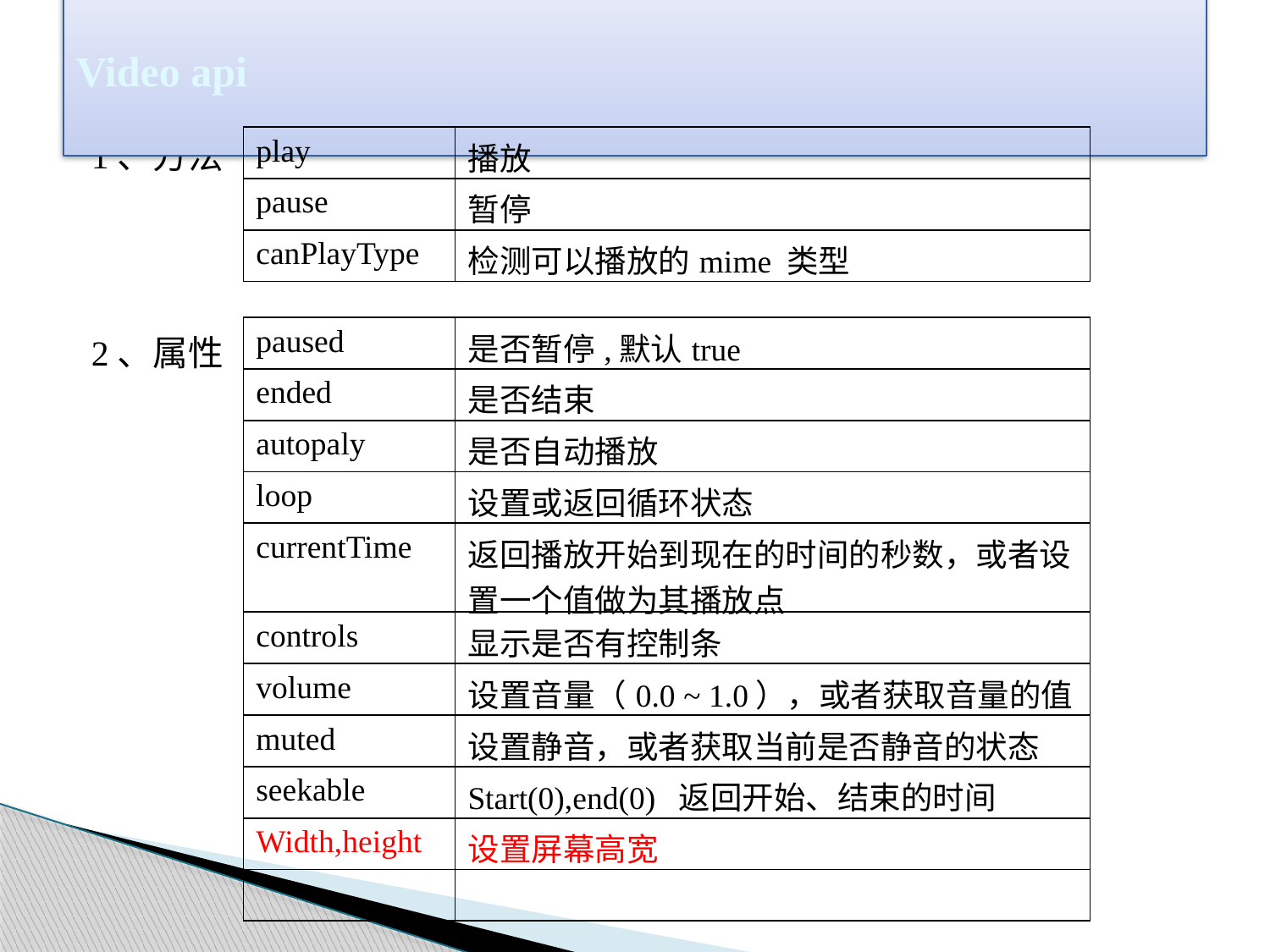

# Video api
1、方法

2、属性

| play | 播放 |
| --- | --- |
| pause | 暂停 |
| canPlayType | 检测可以播放的mime 类型 |
| paused | 是否暂停,默认true |
| --- | --- |
| ended | 是否结束 |
| autopaly | 是否自动播放 |
| loop | 设置或返回循环状态 |
| currentTime | 返回播放开始到现在的时间的秒数，或者设置一个值做为其播放点 |
| controls | 显示是否有控制条 |
| volume | 设置音量（0.0 ~ 1.0），或者获取音量的值 |
| muted | 设置静音，或者获取当前是否静音的状态 |
| seekable | Start(0),end(0) 返回开始、结束的时间 |
| Width,height | 设置屏幕高宽 |
|  |  |